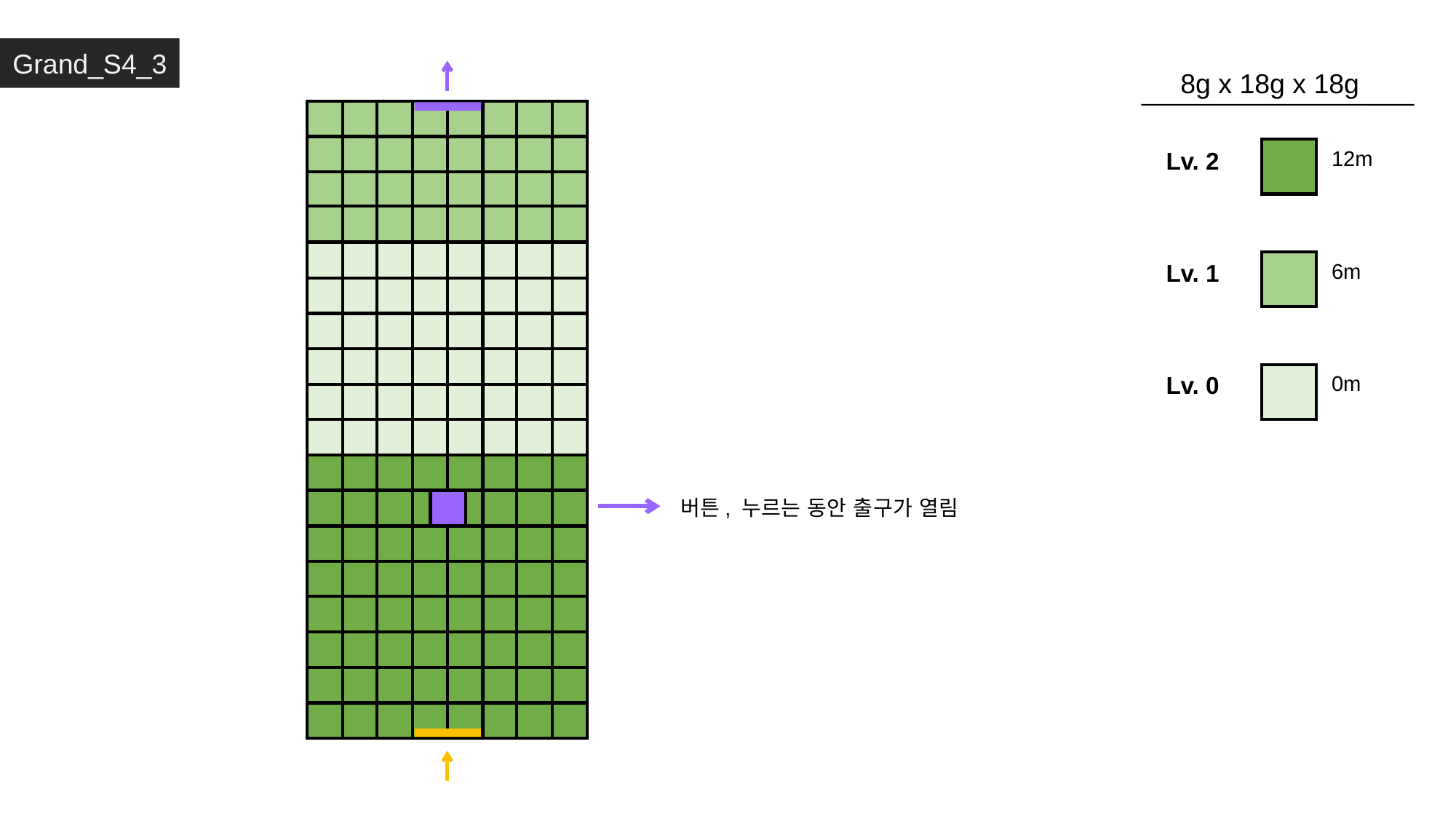

Grand_S4_3
8g x 18g x 18g

Lv. 2
12m

Lv. 1
6m

Lv. 0

0m

버튼, 누르는 동안 출구가 열림